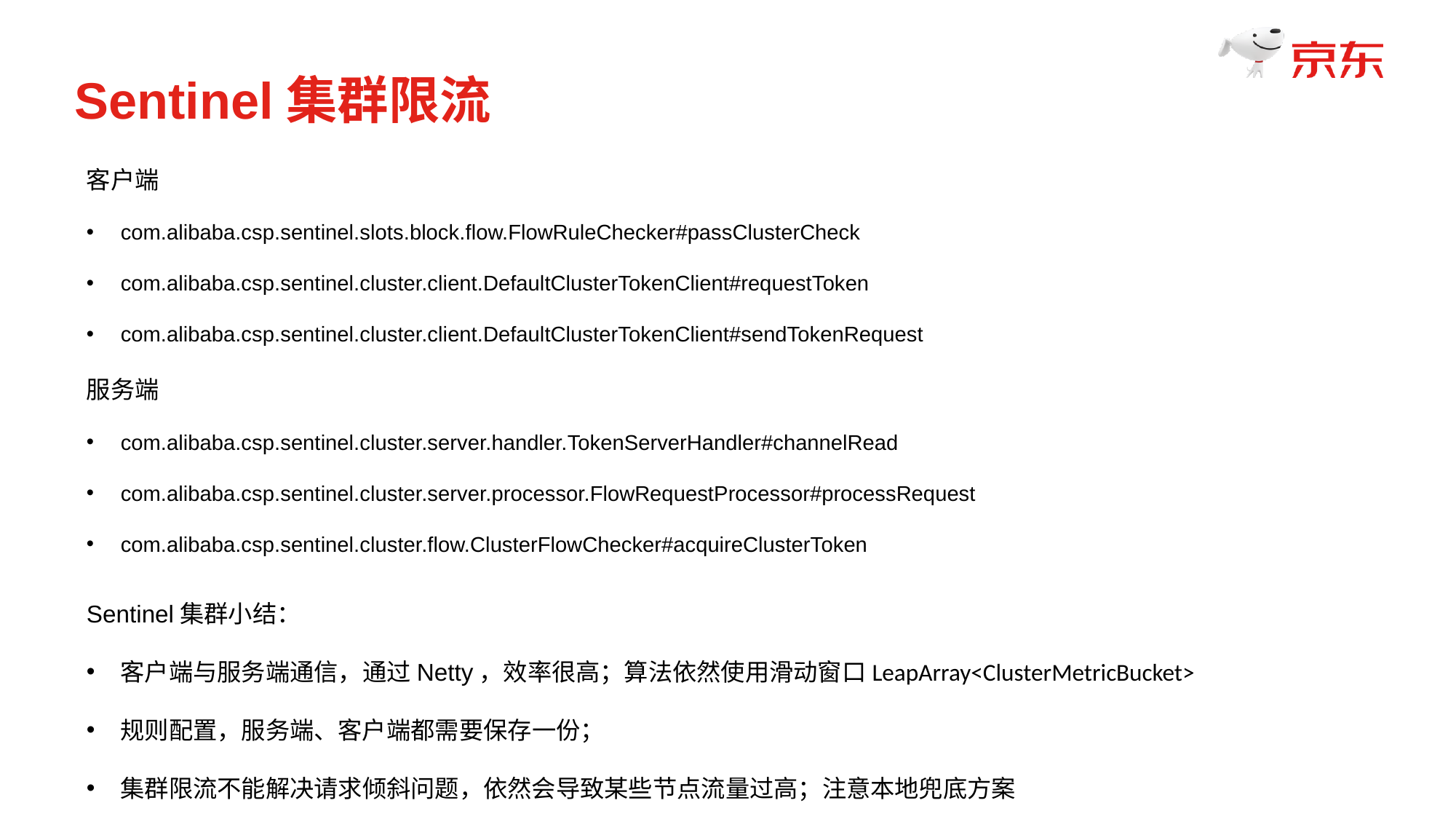

Sentinel集群限流
客户端
com.alibaba.csp.sentinel.slots.block.flow.FlowRuleChecker#passClusterCheck
com.alibaba.csp.sentinel.cluster.client.DefaultClusterTokenClient#requestToken
com.alibaba.csp.sentinel.cluster.client.DefaultClusterTokenClient#sendTokenRequest
服务端
com.alibaba.csp.sentinel.cluster.server.handler.TokenServerHandler#channelRead
com.alibaba.csp.sentinel.cluster.server.processor.FlowRequestProcessor#processRequest
com.alibaba.csp.sentinel.cluster.flow.ClusterFlowChecker#acquireClusterToken
Sentinel集群小结：
客户端与服务端通信，通过Netty，效率很高；算法依然使用滑动窗口LeapArray<ClusterMetricBucket>
规则配置，服务端、客户端都需要保存一份；
集群限流不能解决请求倾斜问题，依然会导致某些节点流量过高；注意本地兜底方案